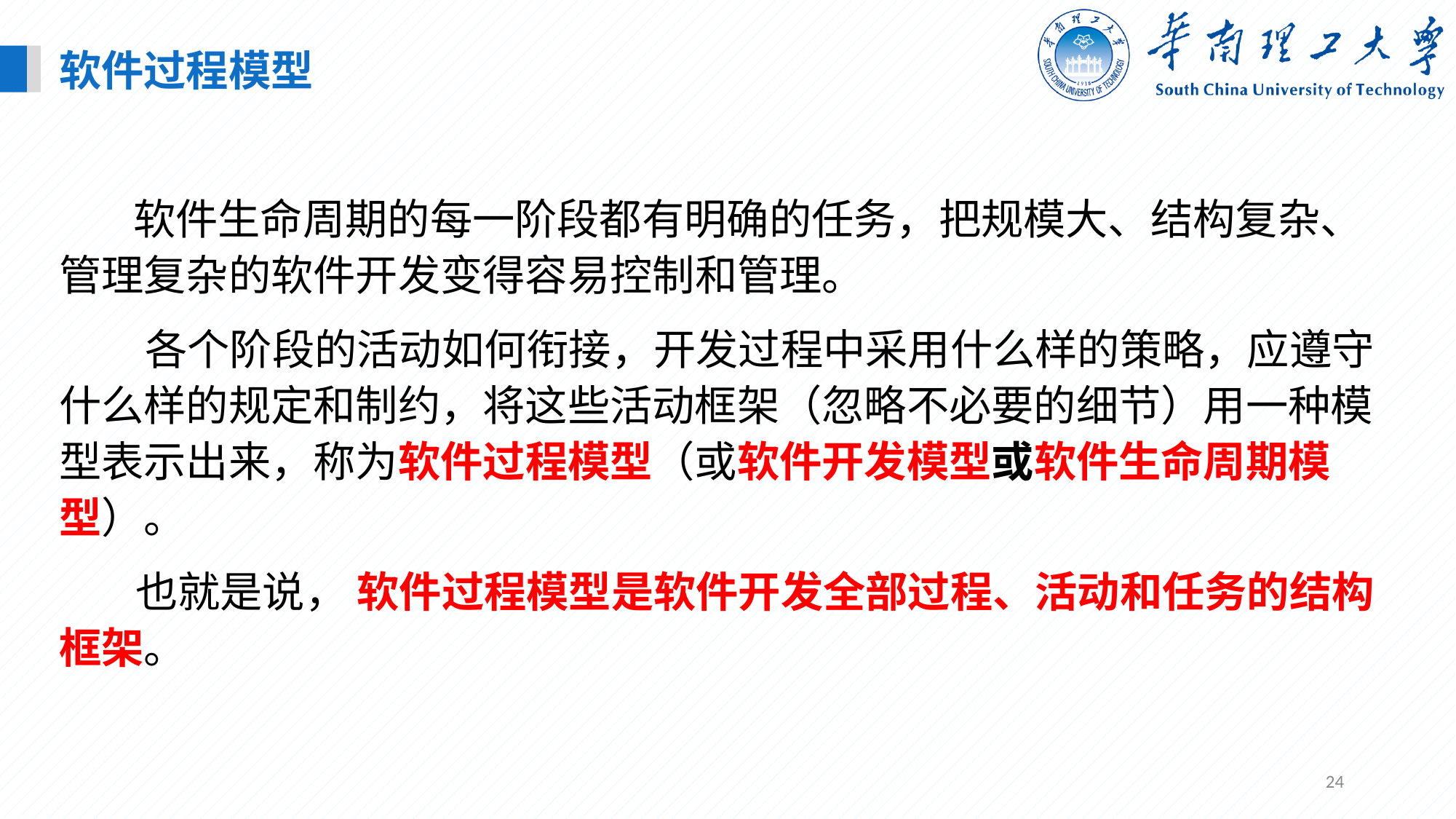

软件过程模型
        软件生命周期的每一阶段都有明确的任务，把规模大、结构复杂、管理复杂的软件开发变得容易控制和管理。
        各个阶段的活动如何衔接，开发过程中采用什么样的策略，应遵守什么样的规定和制约，将这些活动框架（忽略不必要的细节）用一种模型表示出来，称为软件过程模型（或软件开发模型或软件生命周期模型）。
       也就是说， 软件过程模型是软件开发全部过程、活动和任务的结构框架。
24